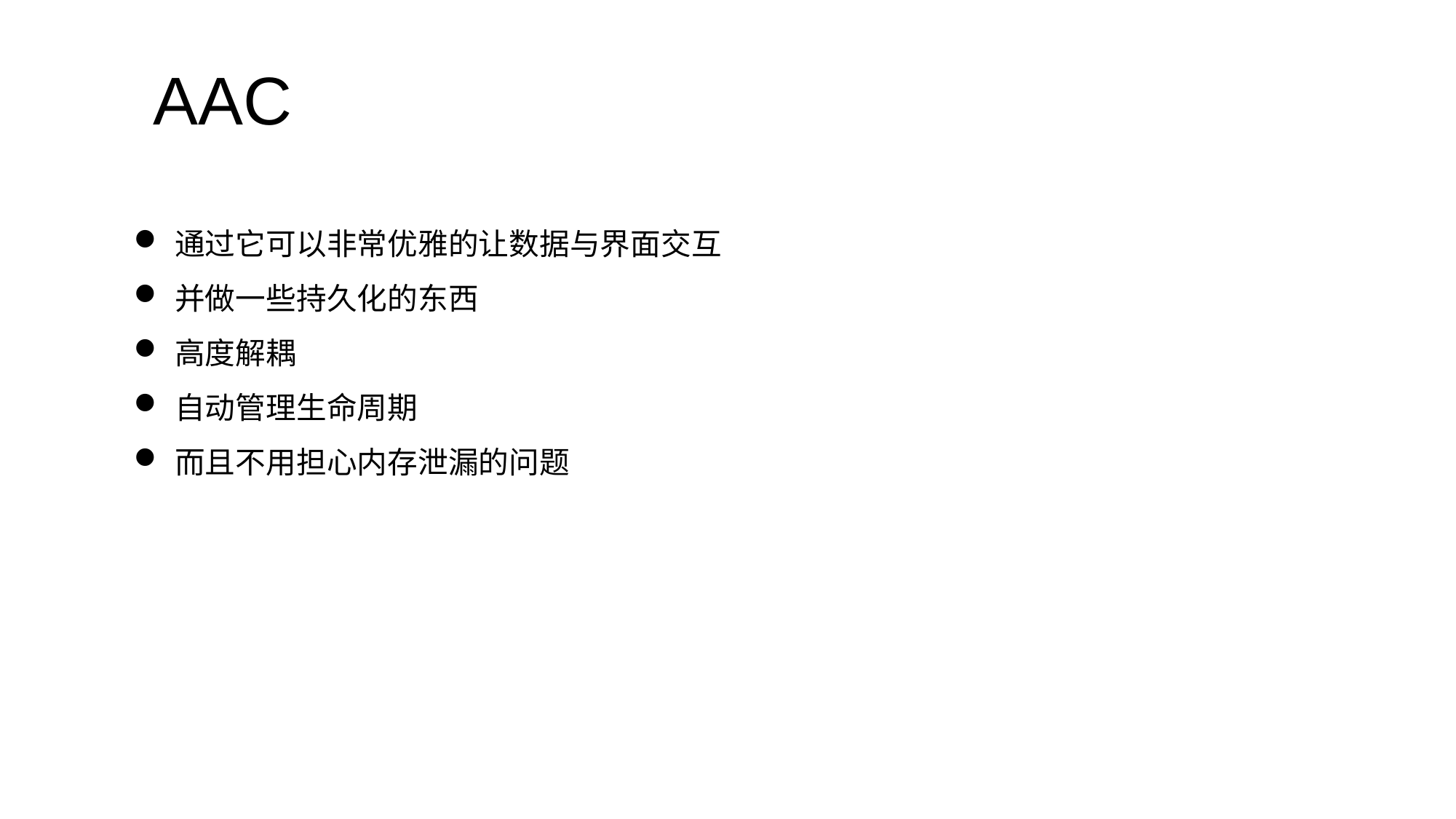

AAC
通过它可以非常优雅的让数据与界面交互
并做一些持久化的东西
高度解耦
自动管理生命周期
而且不用担心内存泄漏的问题